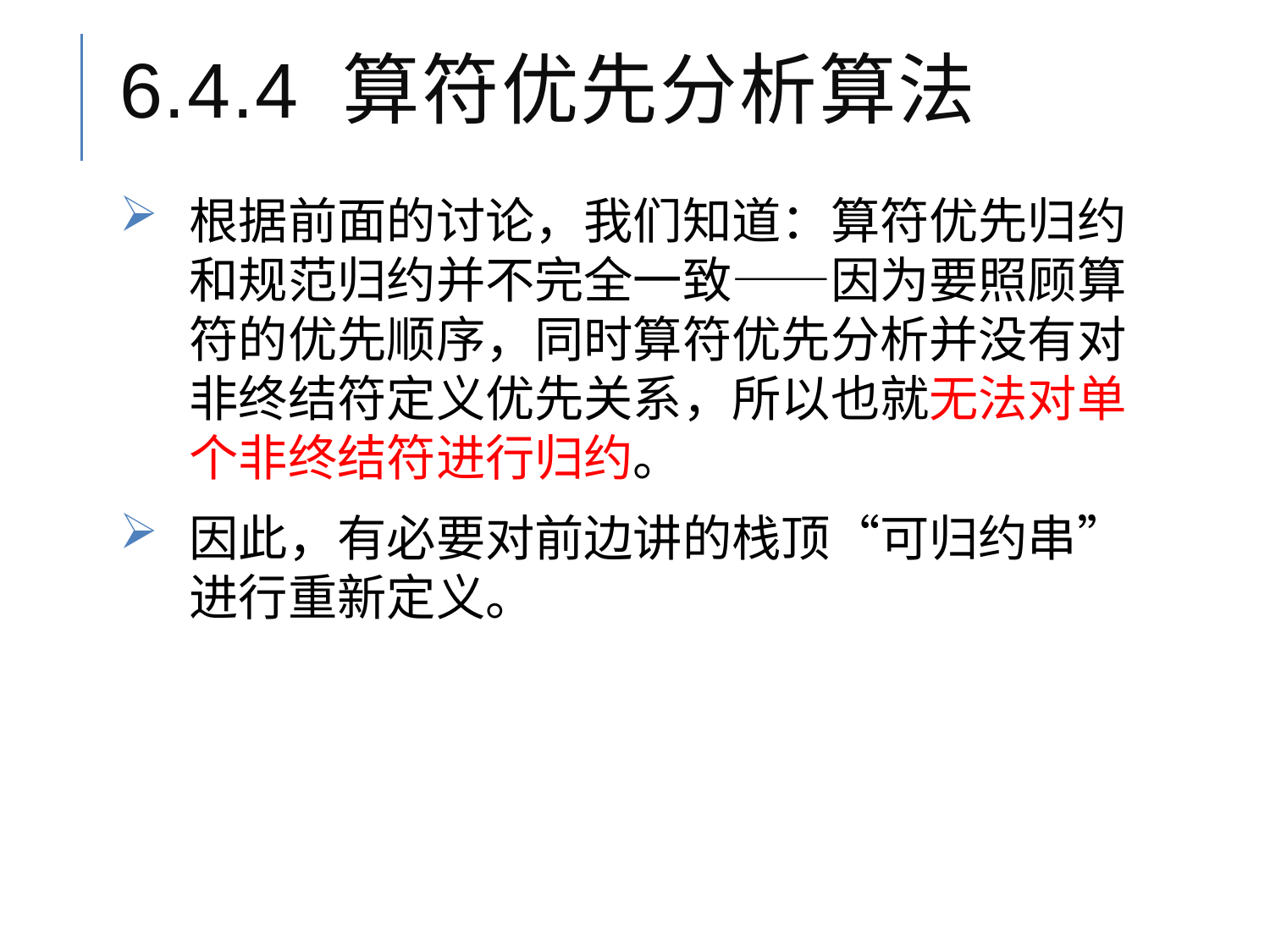

# 6.4.4 算符优先分析算法
根据前面的讨论，我们知道：算符优先归约和规范归约并不完全一致——因为要照顾算符的优先顺序，同时算符优先分析并没有对非终结符定义优先关系，所以也就无法对单个非终结符进行归约。
因此，有必要对前边讲的栈顶“可归约串”进行重新定义。

46